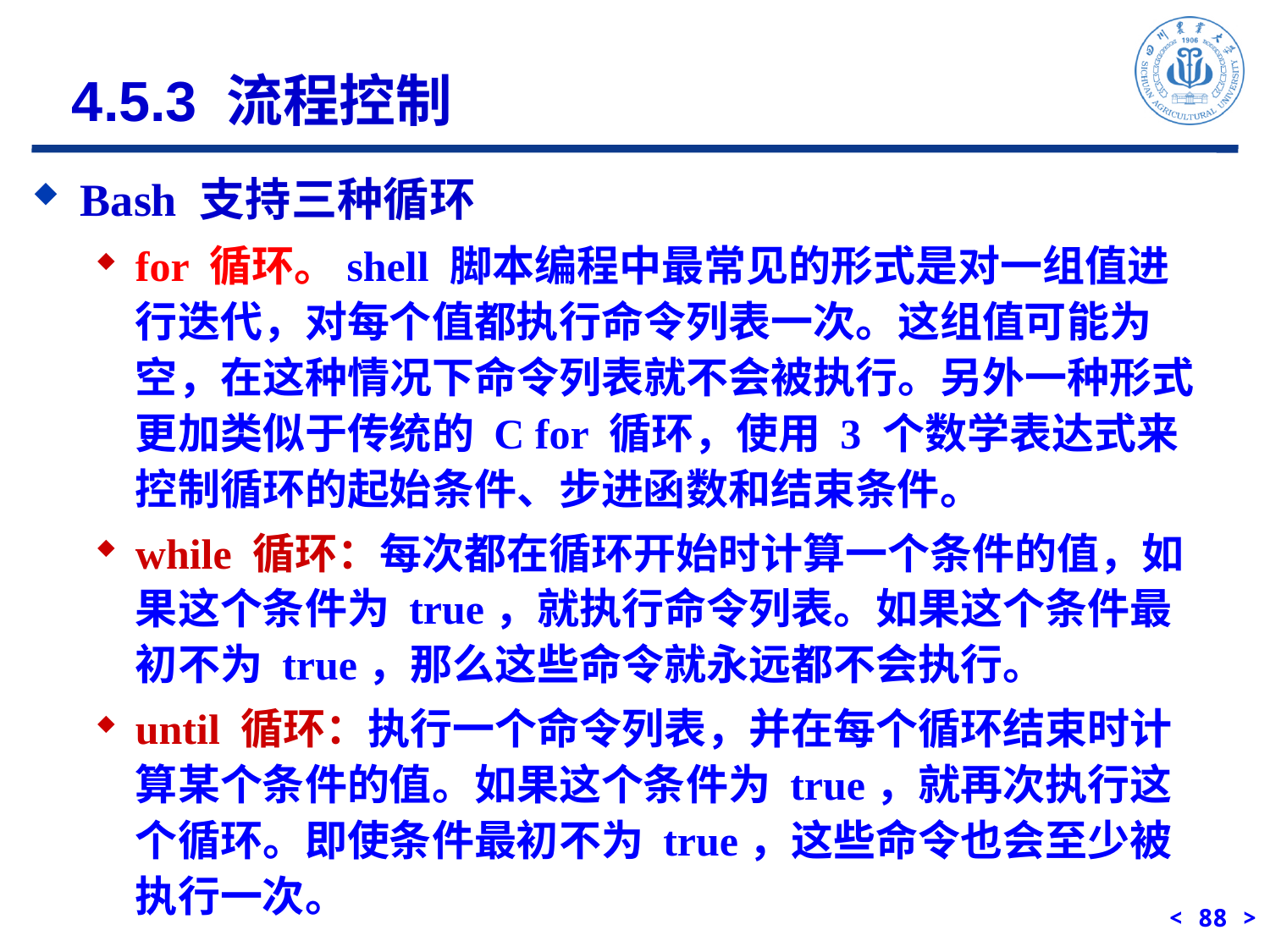

4.5.3 流程控制
Bash 支持三种循环
for 循环。shell 脚本编程中最常见的形式是对一组值进行迭代，对每个值都执行命令列表一次。这组值可能为空，在这种情况下命令列表就不会被执行。另外一种形式更加类似于传统的 C for 循环，使用 3 个数学表达式来控制循环的起始条件、步进函数和结束条件。
while 循环：每次都在循环开始时计算一个条件的值，如果这个条件为 true，就执行命令列表。如果这个条件最初不为 true，那么这些命令就永远都不会执行。
until 循环：执行一个命令列表，并在每个循环结束时计算某个条件的值。如果这个条件为 true，就再次执行这个循环。即使条件最初不为 true，这些命令也会至少被执行一次。